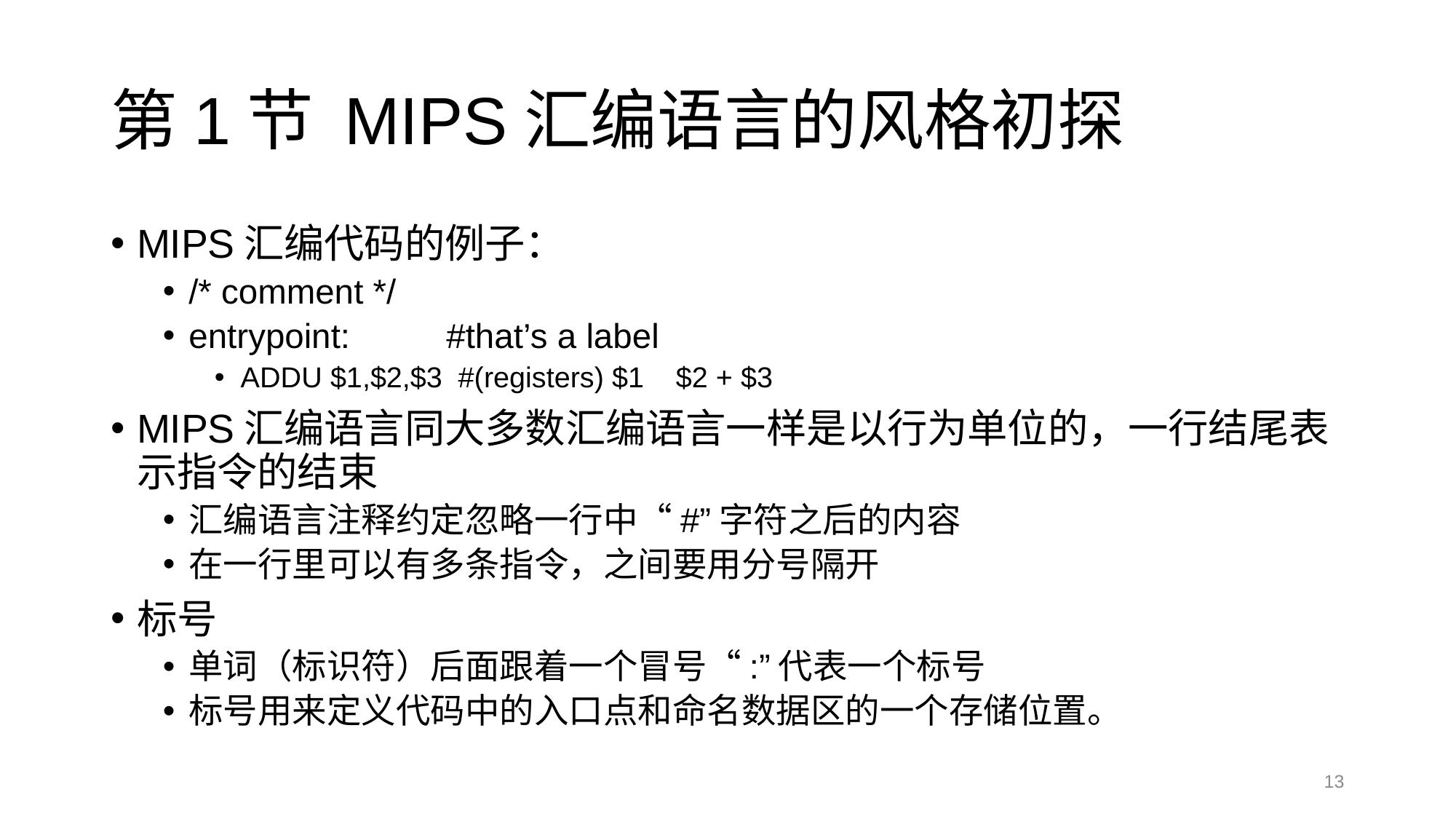

# 第1节 MIPS汇编语言的风格初探
MIPS汇编代码的例子：
/* comment */
entrypoint:          #that’s a label
ADDU $1,$2,$3  #(registers) $1    $2 + $3
MIPS汇编语言同大多数汇编语言一样是以行为单位的，一行结尾表示指令的结束
汇编语言注释约定忽略一行中“#”字符之后的内容
在一行里可以有多条指令，之间要用分号隔开
标号
单词（标识符）后面跟着一个冒号“:”代表一个标号
标号用来定义代码中的入口点和命名数据区的一个存储位置。
13